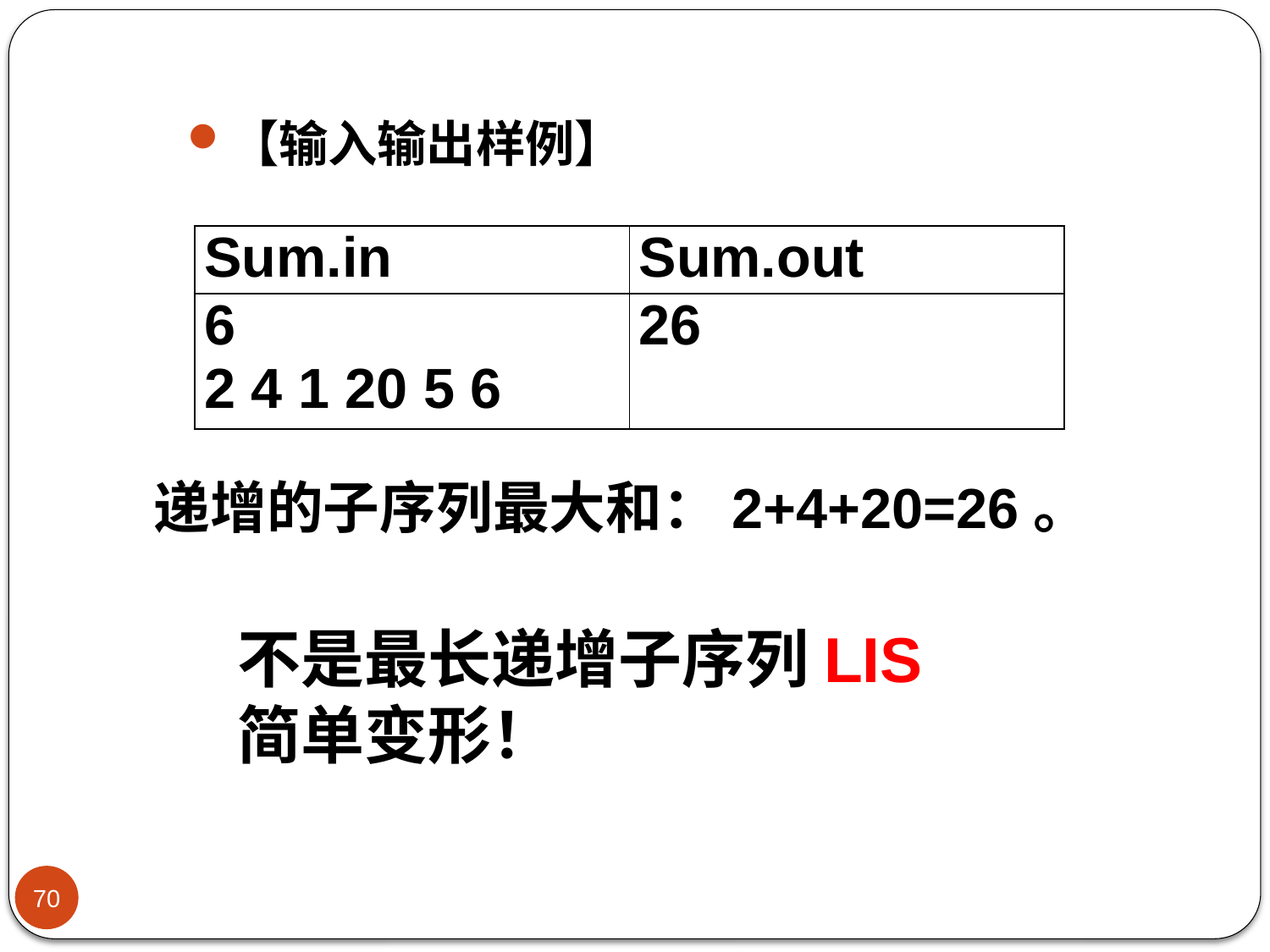

【输入输出样例】
| Sum.in | Sum.out |
| --- | --- |
| 6 2 4 1 20 5 6 | 26 |
递增的子序列最大和：2+4+20=26。
不是最长递增子序列LIS
简单变形！
70